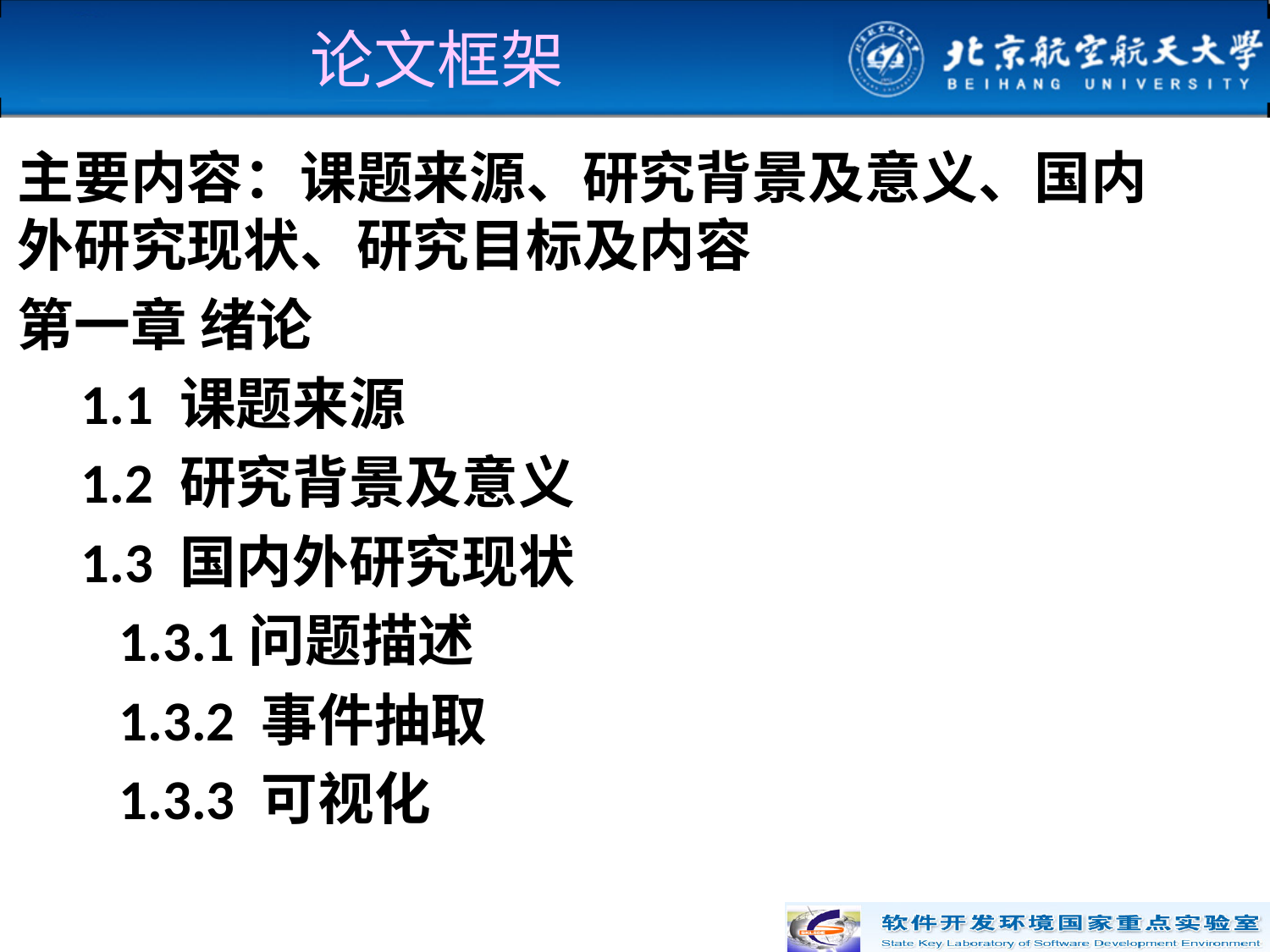

# 论文框架
主要内容：课题来源、研究背景及意义、国内外研究现状、研究目标及内容
第一章 绪论
     1.1 课题来源
     1.2 研究背景及意义
     1.3 国内外研究现状
        1.3.1问题描述
        1.3.2 事件抽取
        1.3.3 可视化